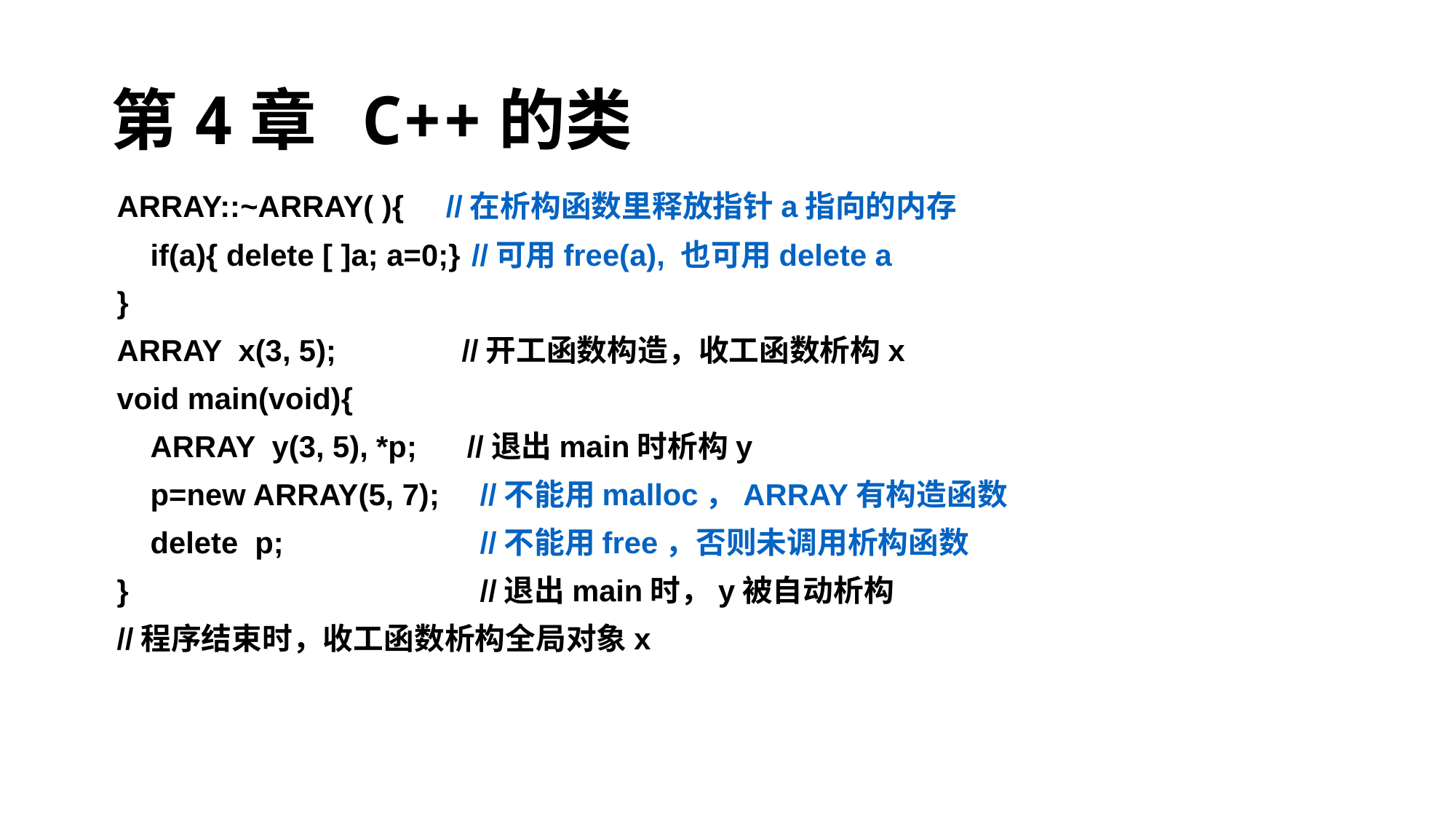

# 第4章  C++的类
ARRAY::~ARRAY( ){     //在析构函数里释放指针a指向的内存
    if(a){ delete [ ]a; a=0;}	//可用free(a), 也可用delete a
}
ARRAY  x(3, 5);               //开工函数构造，收工函数析构x
void main(void){
    ARRAY  y(3, 5), *p;      //退出main时析构y
    p=new ARRAY(5, 7); 	 //不能用malloc，ARRAY有构造函数
    delete  p;	       	 //不能用free，否则未调用析构函数
}                                          //退出main时，y被自动析构
//程序结束时，收工函数析构全局对象x